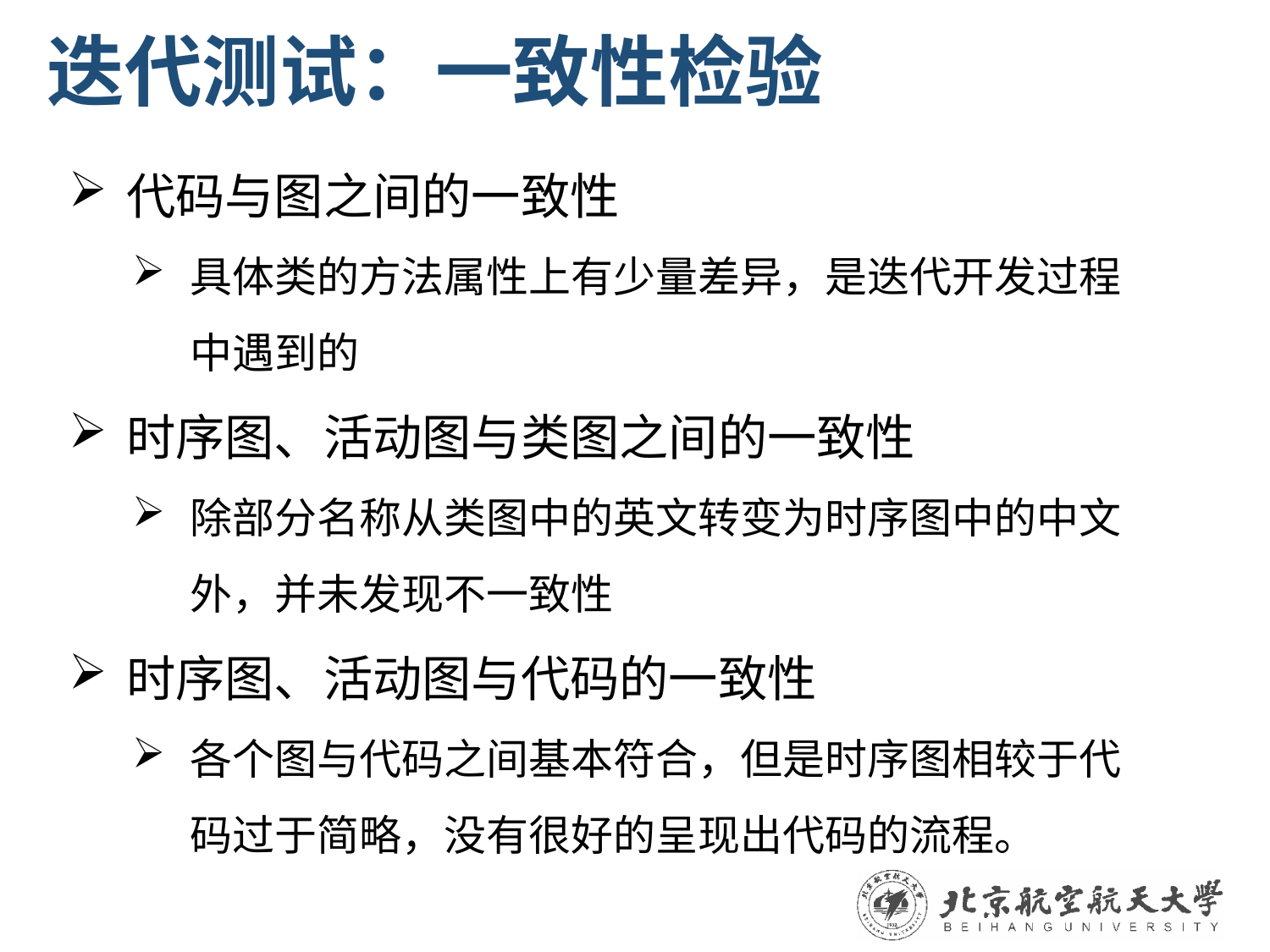

# 迭代测试：一致性检验
代码与图之间的一致性
具体类的方法属性上有少量差异，是迭代开发过程中遇到的
时序图、活动图与类图之间的一致性
除部分名称从类图中的英文转变为时序图中的中文外，并未发现不一致性
时序图、活动图与代码的一致性
各个图与代码之间基本符合，但是时序图相较于代码过于简略，没有很好的呈现出代码的流程。